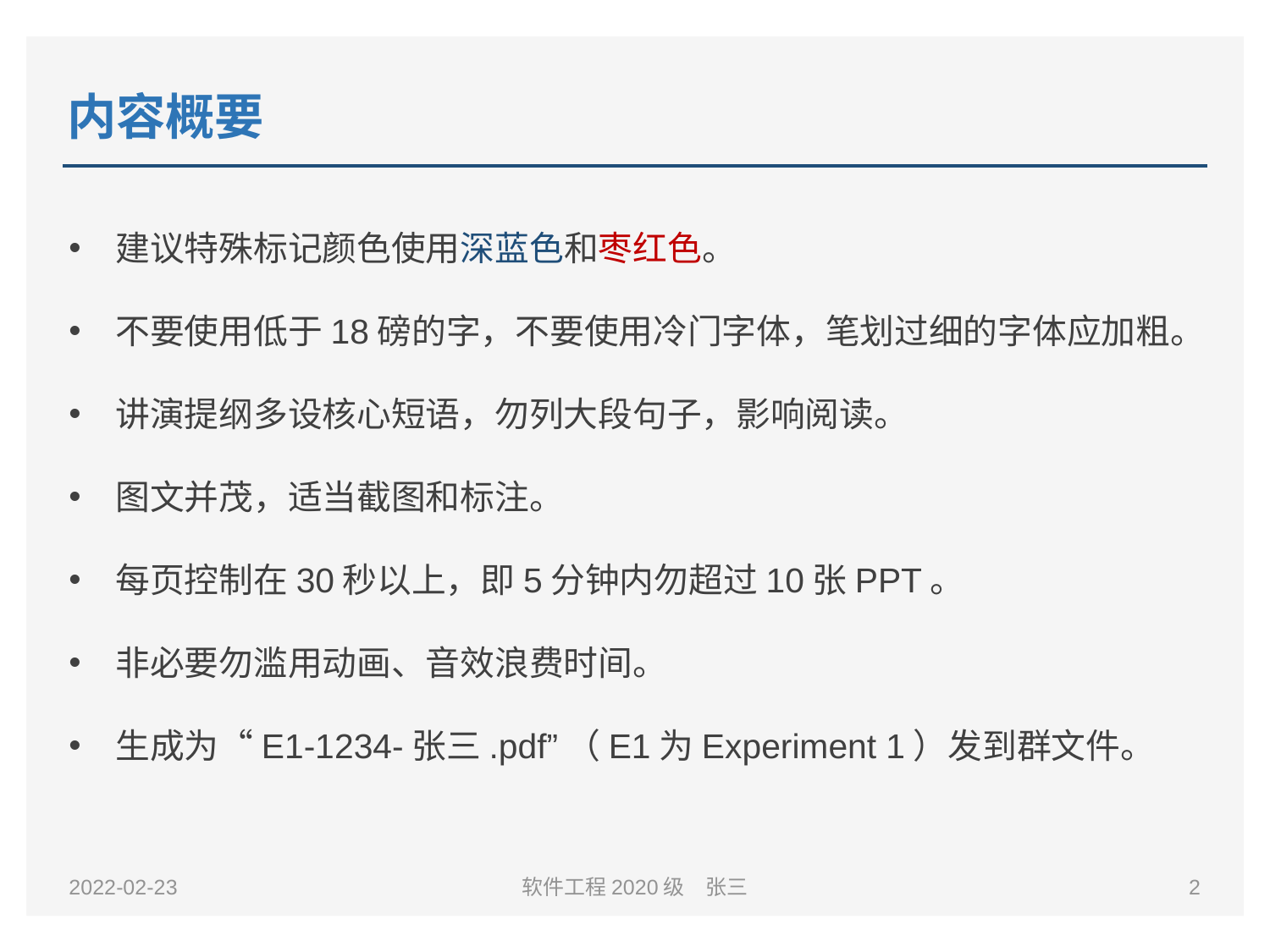

# 内容概要
建议特殊标记颜色使用深蓝色和枣红色。
不要使用低于18磅的字，不要使用冷门字体，笔划过细的字体应加粗。
讲演提纲多设核心短语，勿列大段句子，影响阅读。
图文并茂，适当截图和标注。
每页控制在30秒以上，即5分钟内勿超过10张PPT。
非必要勿滥用动画、音效浪费时间。
生成为“E1-1234-张三.pdf”（E1为Experiment 1）发到群文件。
2022-02-23
软件工程2020级　张三
2